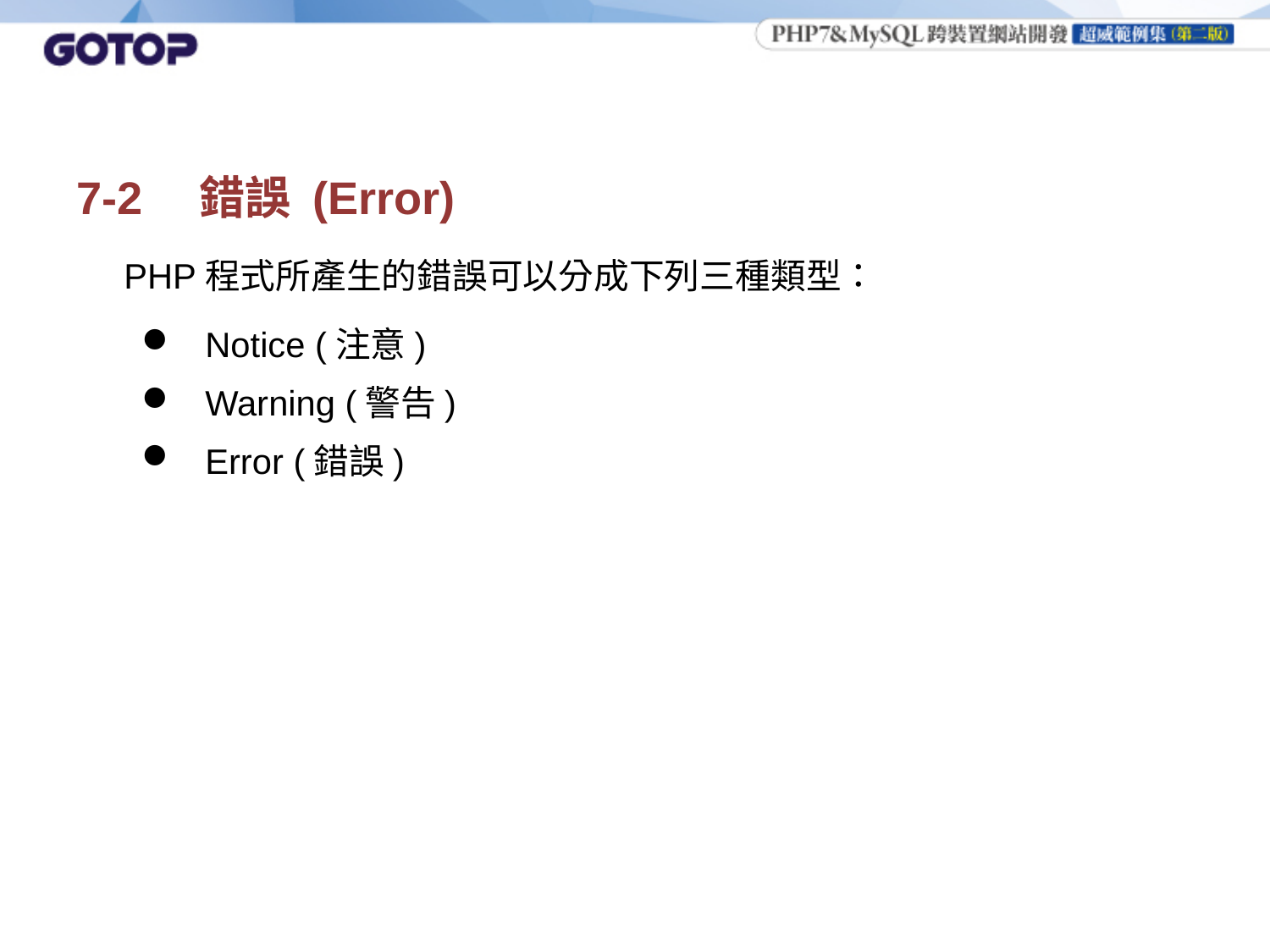

# 7-2　錯誤 (Error)
	PHP程式所產生的錯誤可以分成下列三種類型：
Notice (注意)
Warning (警告)
Error (錯誤)